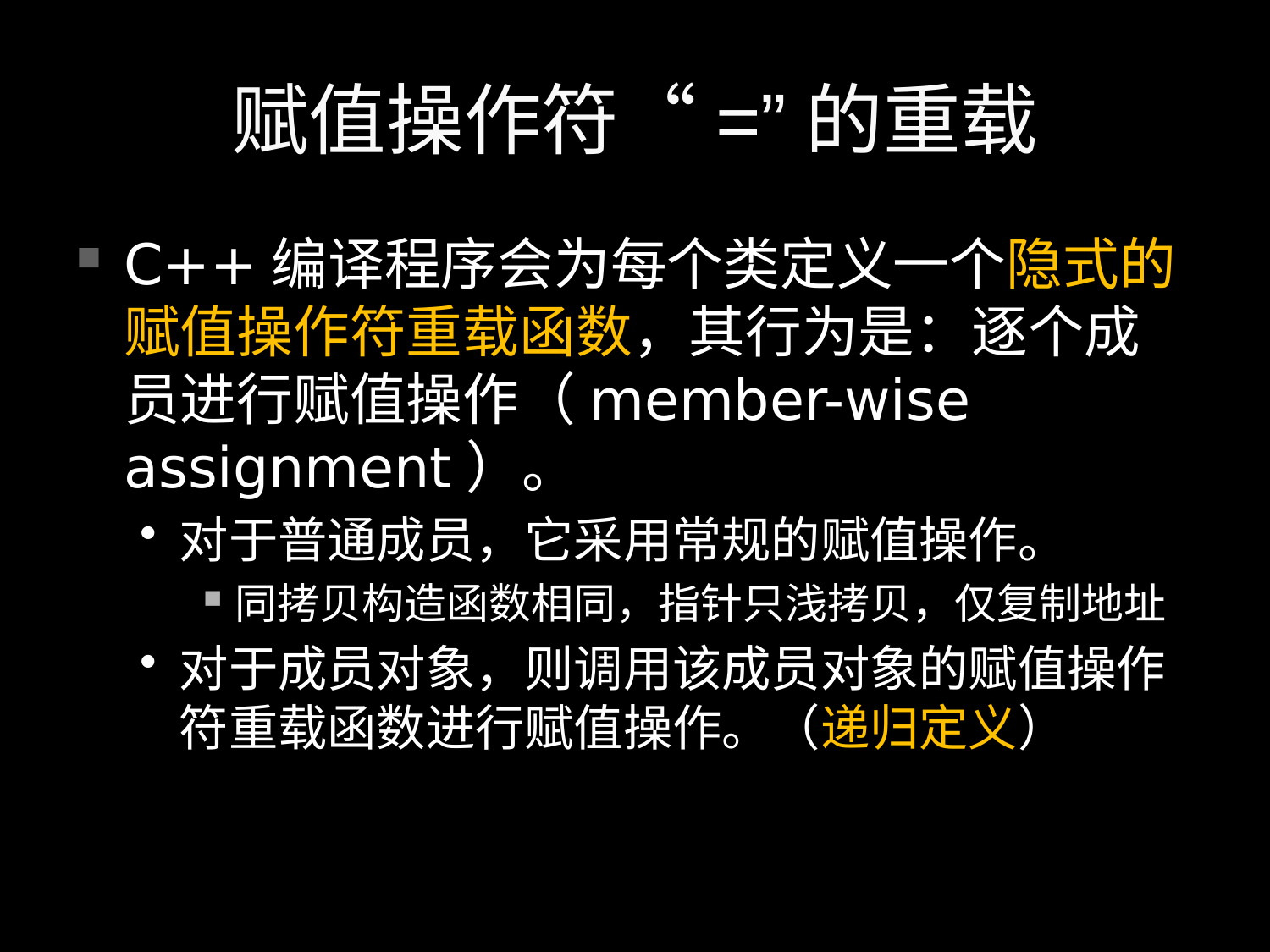

# 赋值操作符“=”的重载
C++编译程序会为每个类定义一个隐式的赋值操作符重载函数，其行为是：逐个成员进行赋值操作（member-wise assignment）。
对于普通成员，它采用常规的赋值操作。
同拷贝构造函数相同，指针只浅拷贝，仅复制地址
对于成员对象，则调用该成员对象的赋值操作符重载函数进行赋值操作。（递归定义）